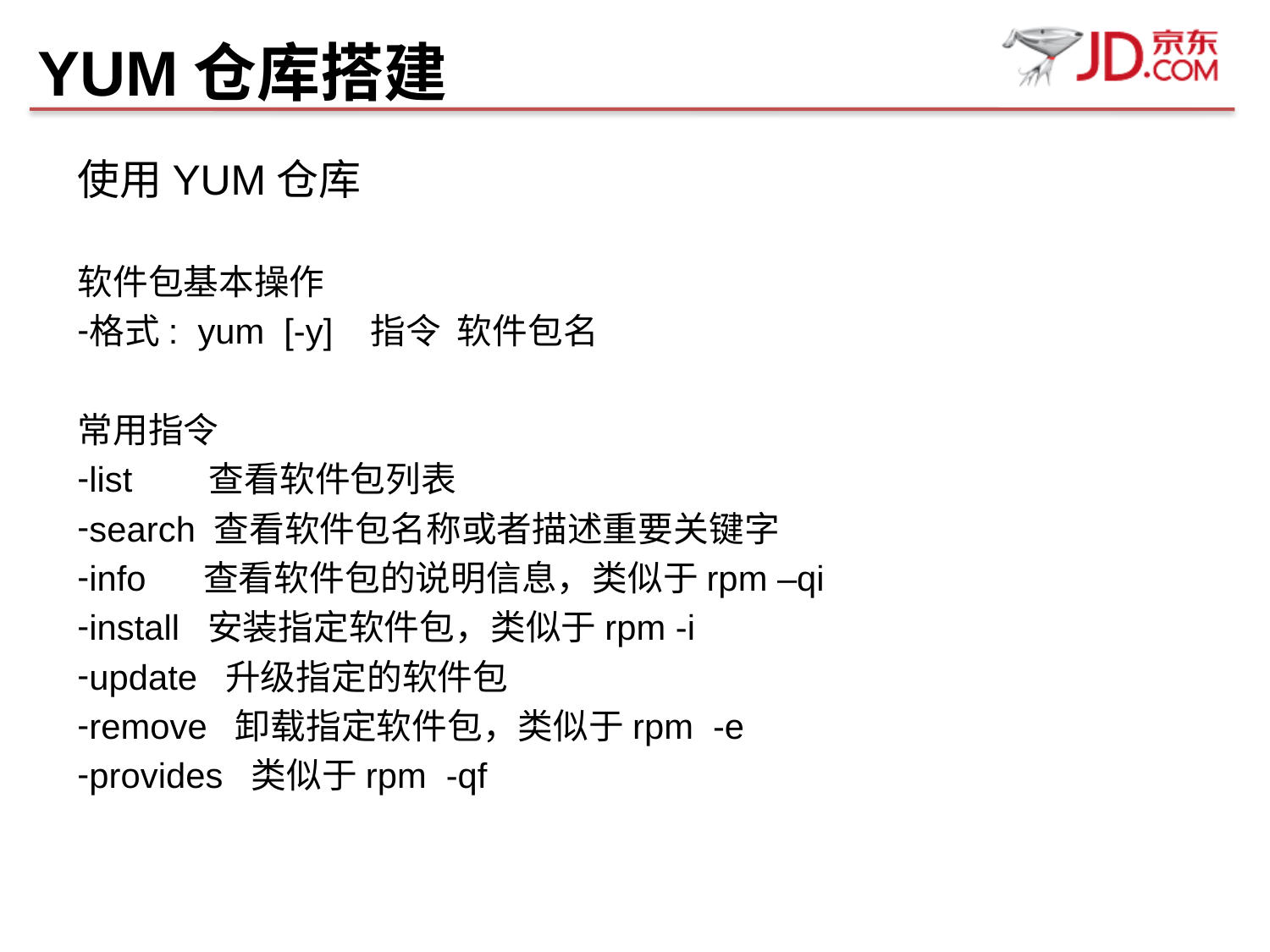

# YUM仓库搭建
使用YUM仓库

软件包基本操作
格式:  yum  [-y]   指令  软件包名

常用指令
list       查看软件包列表
search 查看软件包名称或者描述重要关键字
info     查看软件包的说明信息，类似于rpm –qi
install  安装指定软件包，类似于rpm -i
update  升级指定的软件包
remove  卸载指定软件包，类似于rpm  -e
provides  类似于rpm  -qf